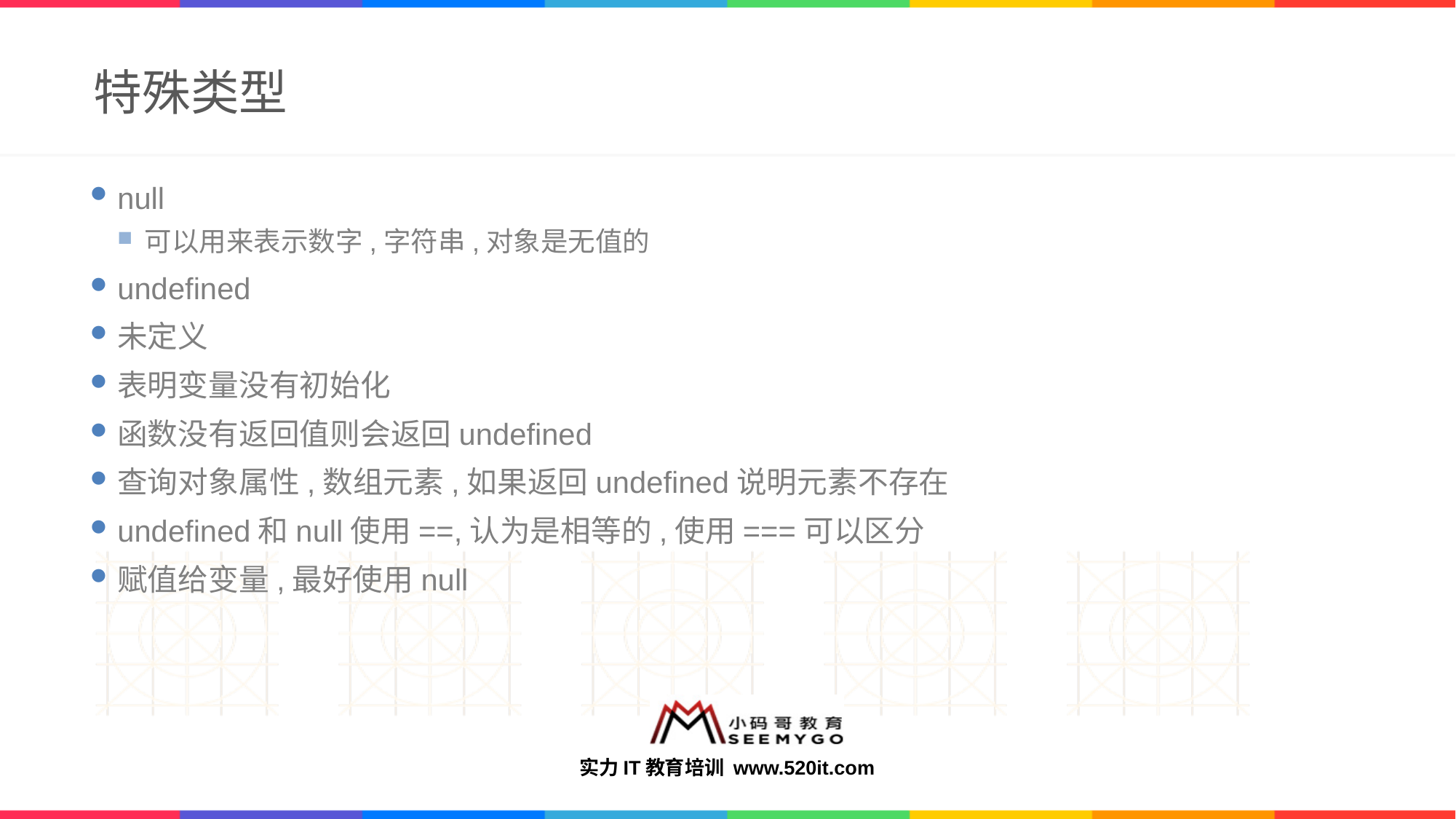

# 特殊类型
null
可以用来表示数字,字符串,对象是无值的
undefined
未定义
表明变量没有初始化
函数没有返回值则会返回undefined
查询对象属性,数组元素,如果返回undefined说明元素不存在
undefined和null使用==,认为是相等的,使用===可以区分
赋值给变量,最好使用null